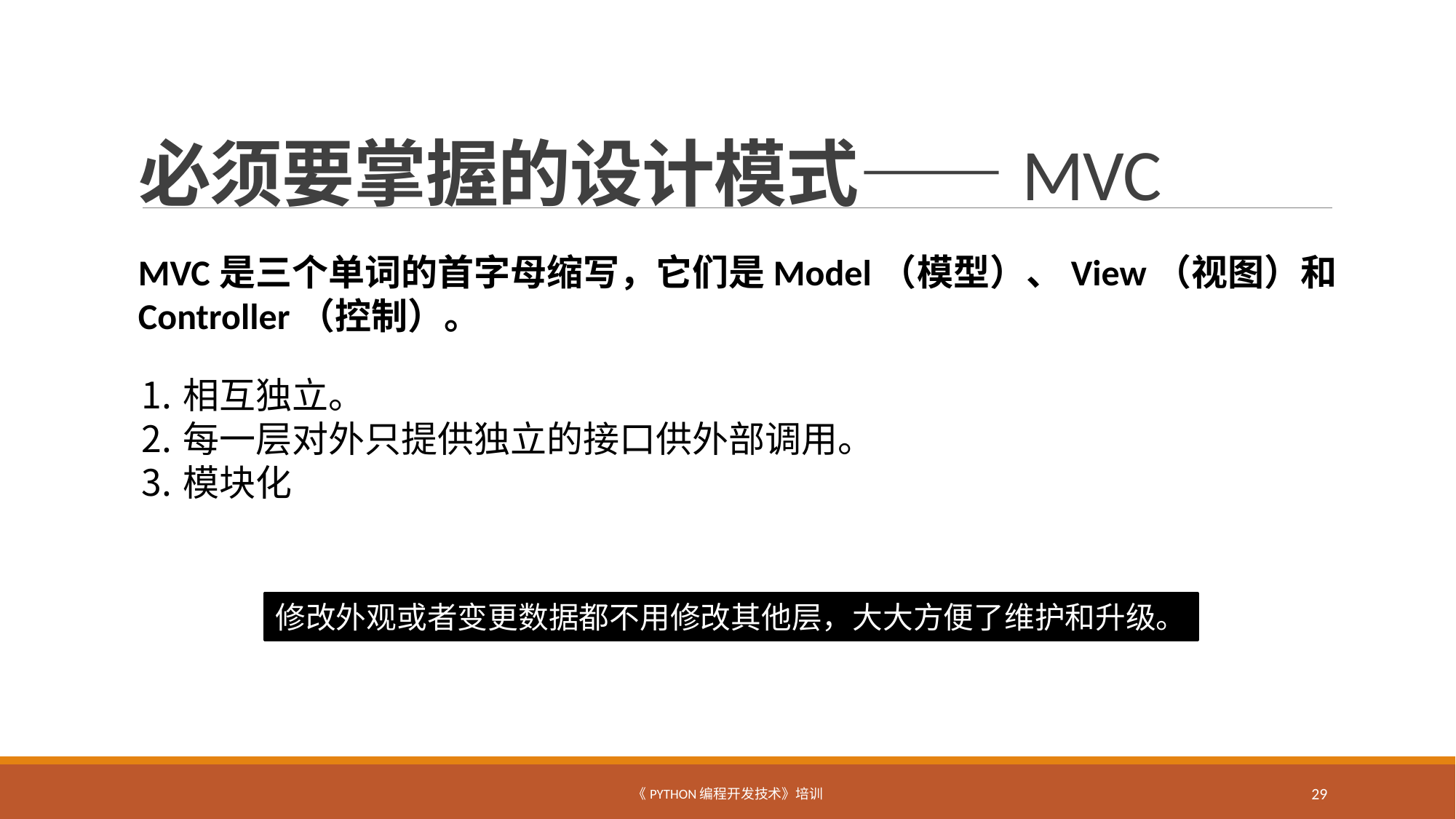

# 必须要掌握的设计模式——MVC

MVC是三个单词的首字母缩写，它们是Model（模型）、View（视图）和Controller（控制）。
相互独立。
每一层对外只提供独立的接口供外部调用。
模块化
修改外观或者变更数据都不用修改其他层，大大方便了维护和升级。
《Python编程开发技术》培训
29